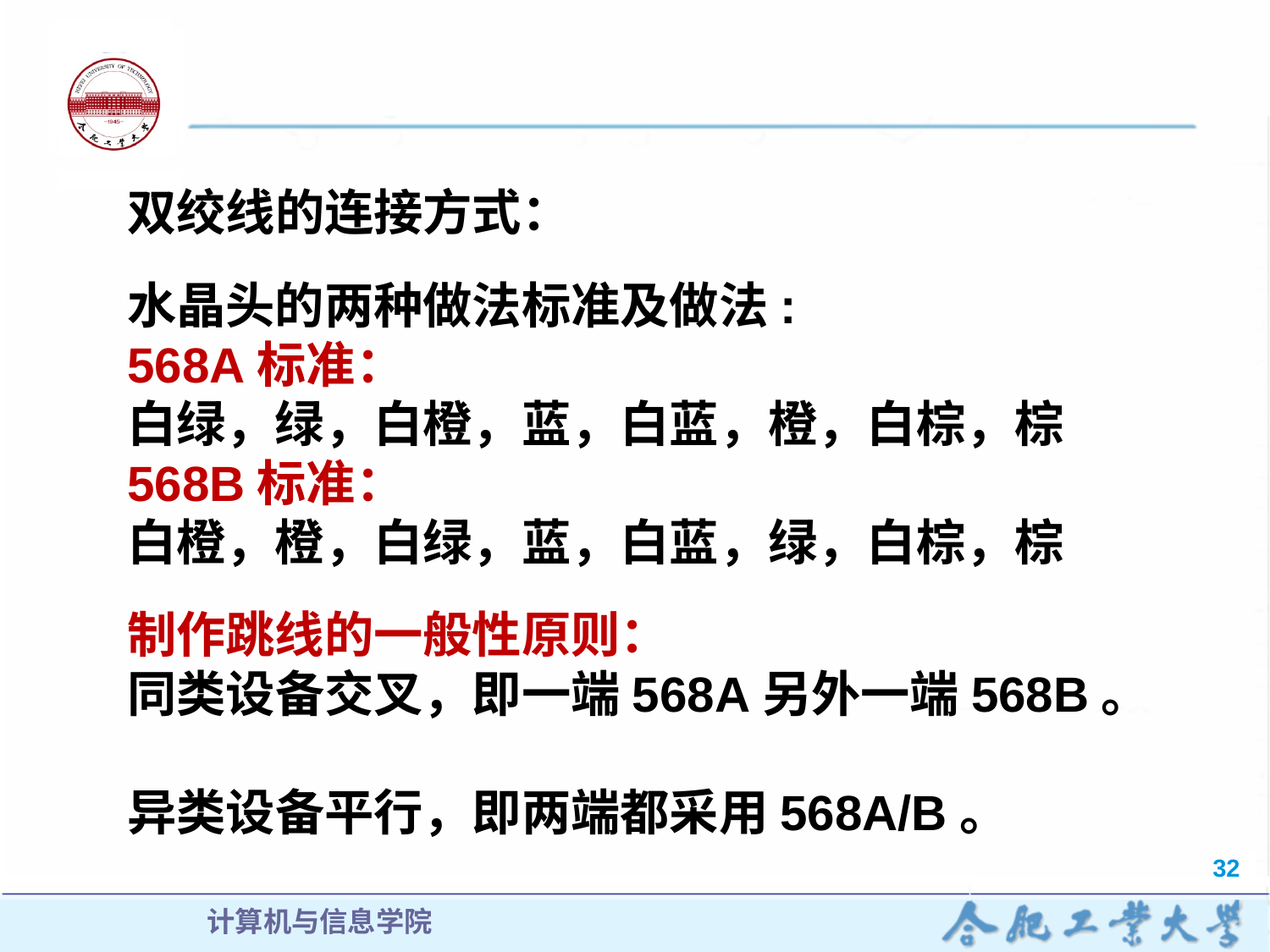

双绞线的连接方式：
水晶头的两种做法标准及做法:
568A标准：
白绿，绿，白橙，蓝，白蓝，橙，白棕，棕
568B标准：
白橙，橙，白绿，蓝，白蓝，绿，白棕，棕
制作跳线的一般性原则：
同类设备交叉，即一端568A另外一端568B。
异类设备平行，即两端都采用568A/B。